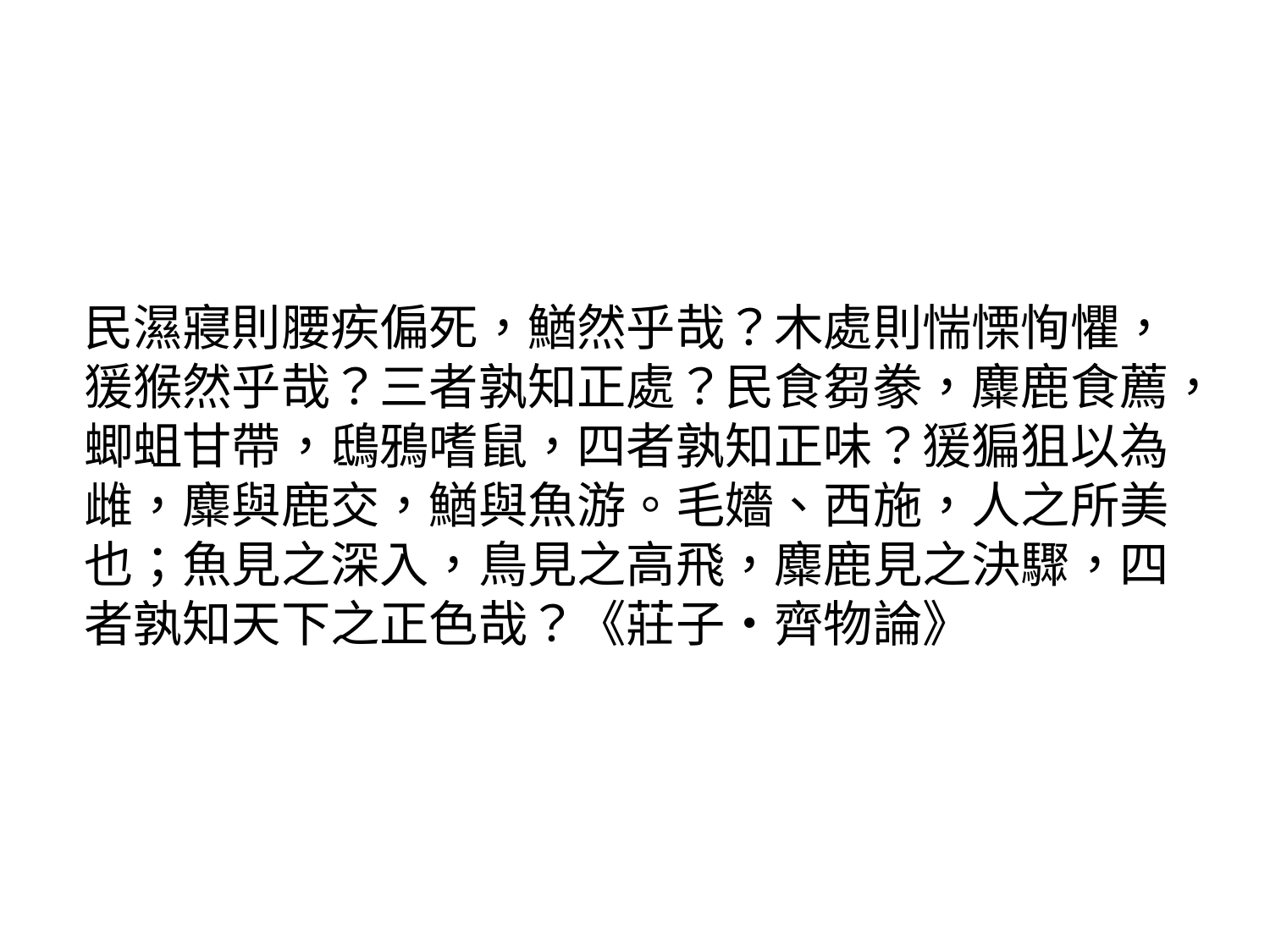

#

民濕寢則腰疾偏死，鰌然乎哉？木處則惴慄恂懼，猨猴然乎哉？三者孰知正處？民食芻豢，麋鹿食薦，蝍蛆甘帶，鴟鴉嗜鼠，四者孰知正味？猨猵狙以為雌，麋與鹿交，鰌與魚游。毛嬙、西施，人之所美也；魚見之深入，鳥見之高飛，麋鹿見之決驟，四者孰知天下之正色哉？《莊子‧齊物論》